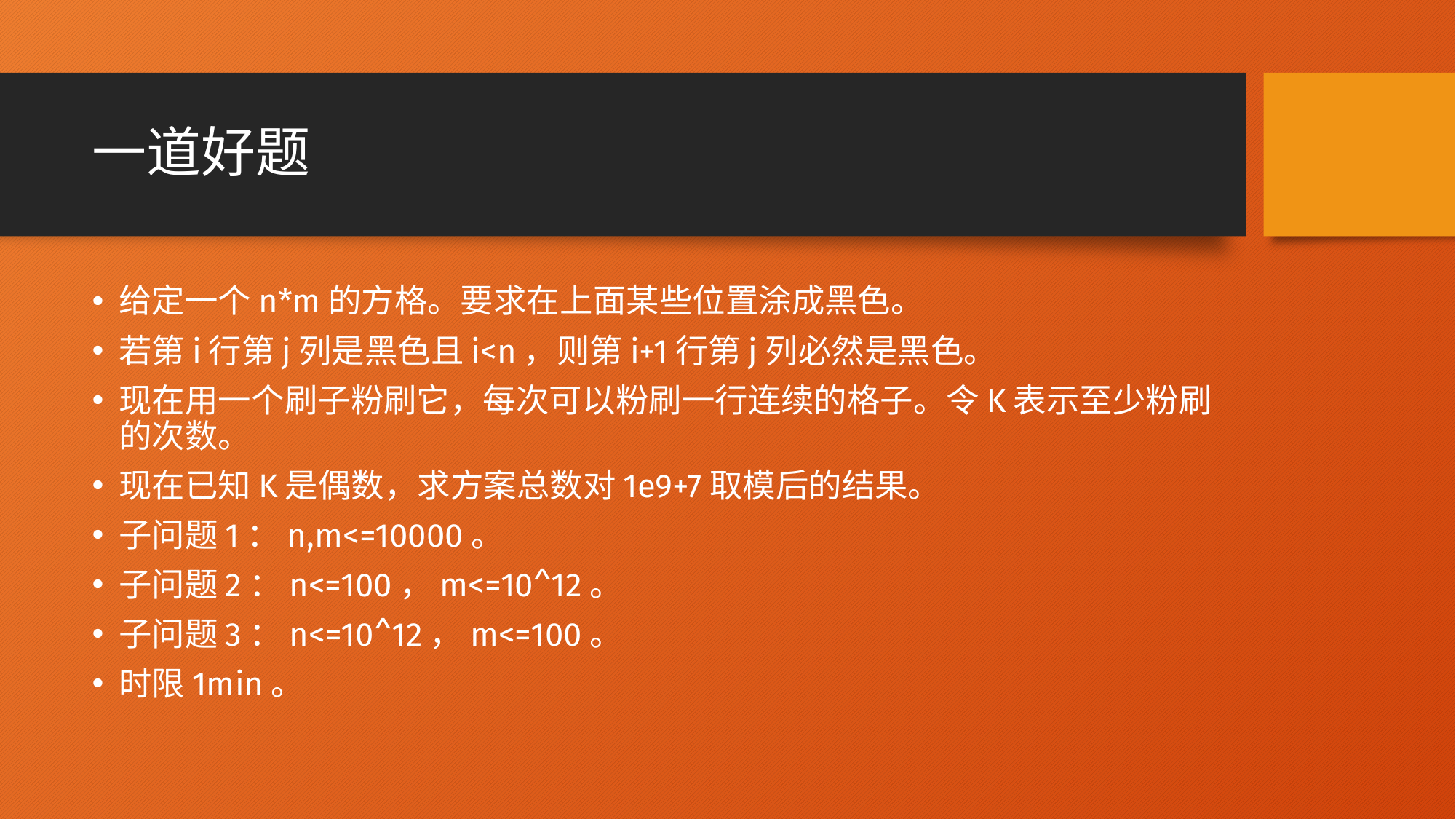

# 一道好题
给定一个n*m的方格。要求在上面某些位置涂成黑色。
若第i行第j列是黑色且i<n，则第i+1行第j列必然是黑色。
现在用一个刷子粉刷它，每次可以粉刷一行连续的格子。令K表示至少粉刷的次数。
现在已知K是偶数，求方案总数对1e9+7取模后的结果。
子问题1：n,m<=10000。
子问题2：n<=100，m<=10^12。
子问题3：n<=10^12，m<=100。
时限1min。